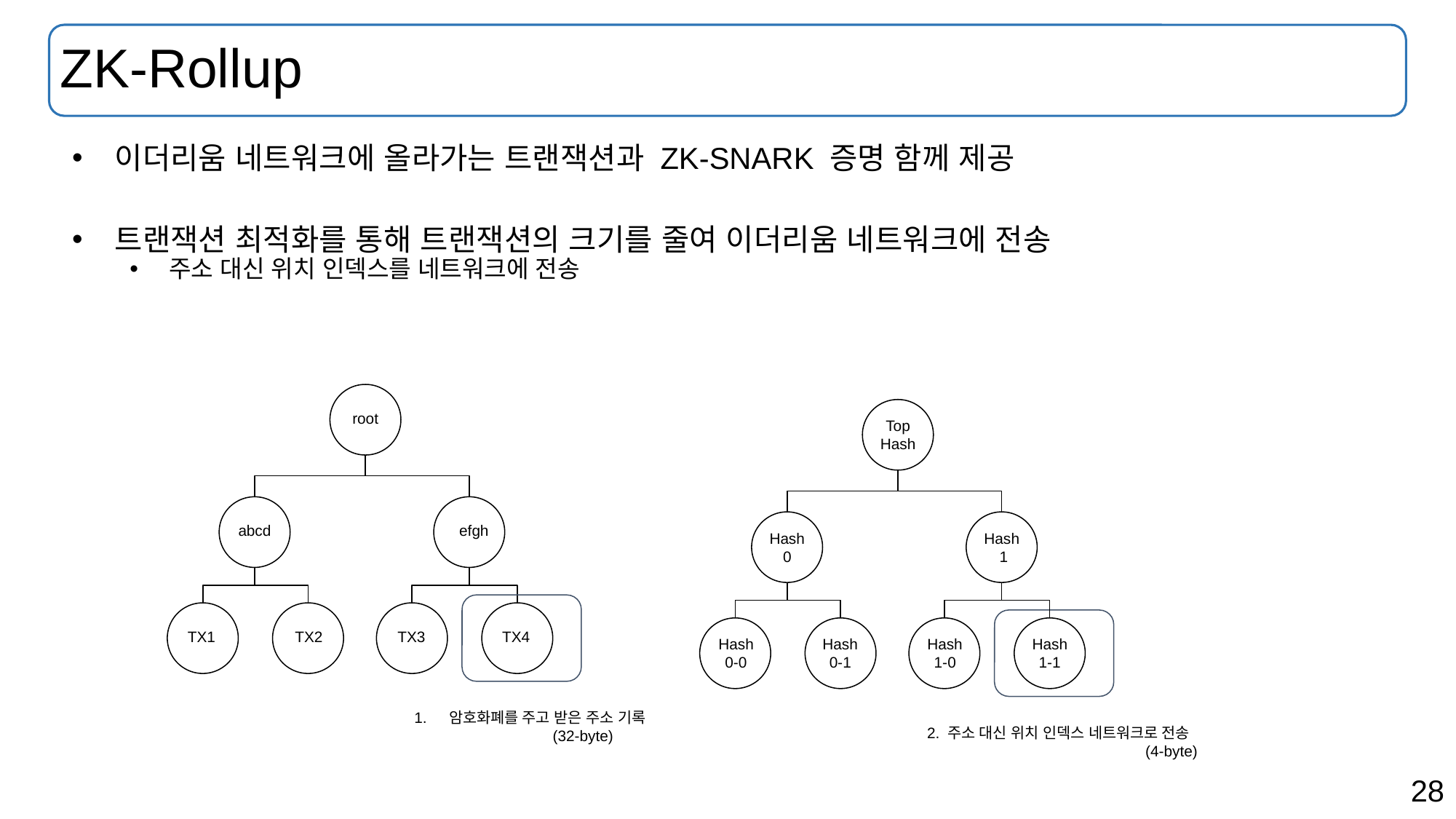

# ZK-Rollup
이더리움 네트워크에 올라가는 트랜잭션과 ZK-SNARK 증명 함께 제공

트랜잭션 최적화를 통해 트랜잭션의 크기를 줄여 이더리움 네트워크에 전송
주소 대신 위치 인덱스를 네트워크에 전송

root

Top Hash

abcd
efgh
Hash 0
Hash
 1

TX1
TX2
TX3
TX4

Hash 0-0
Hash 0-1
Hash 1-0
Hash 1-1
암호화폐를 주고 받은 주소 기록
(32-byte)

2. 주소 대신 위치 인덱스 네트워크로 전송
		(4-byte)